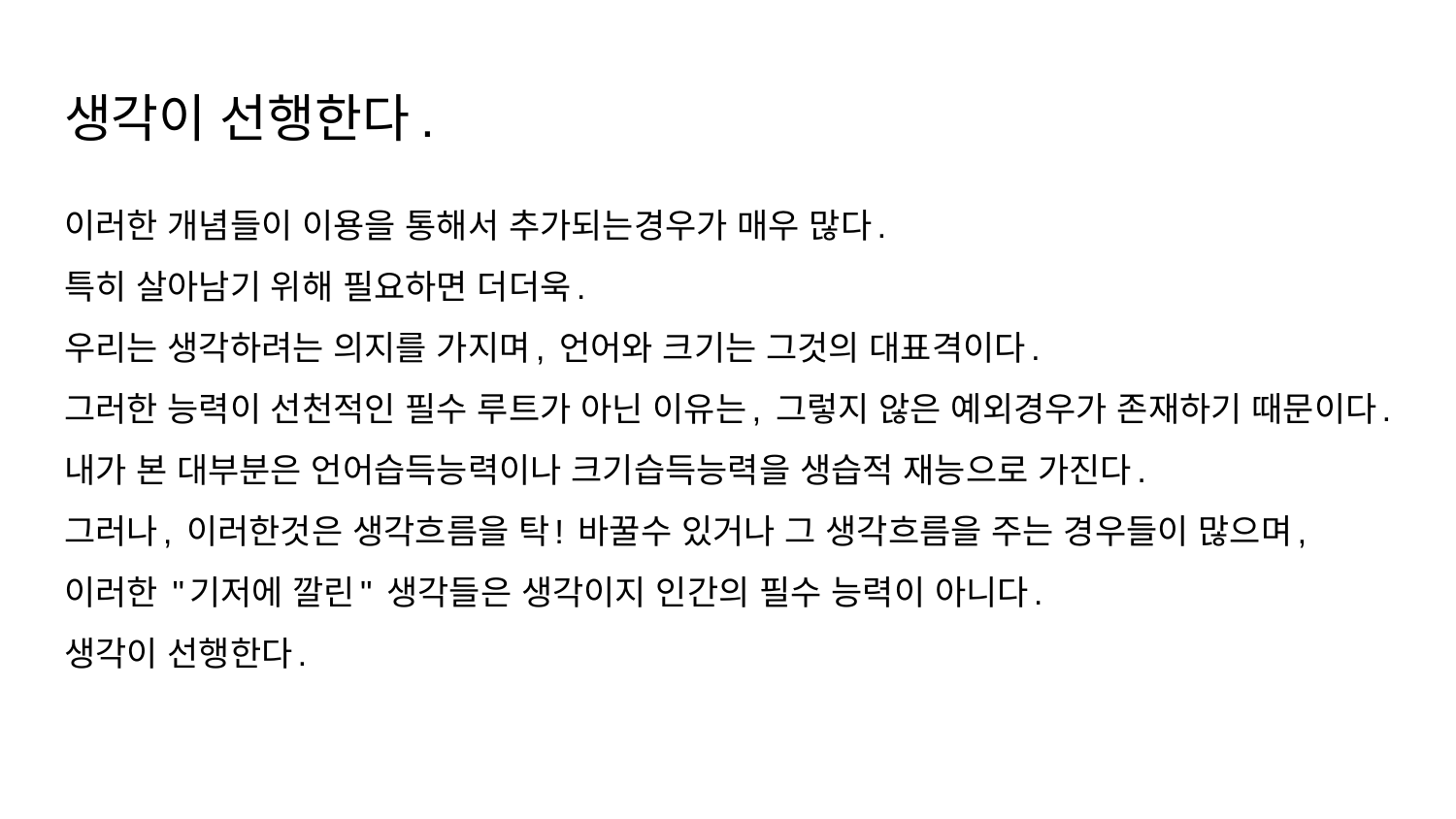

# 생각이 선행한다.
이러한 개념들이 이용을 통해서 추가되는경우가 매우 많다.
특히 살아남기 위해 필요하면 더더욱.
우리는 생각하려는 의지를 가지며, 언어와 크기는 그것의 대표격이다.
그러한 능력이 선천적인 필수 루트가 아닌 이유는, 그렇지 않은 예외경우가 존재하기 때문이다.
내가 본 대부분은 언어습득능력이나 크기습득능력을 생습적 재능으로 가진다.
그러나, 이러한것은 생각흐름을 탁! 바꿀수 있거나 그 생각흐름을 주는 경우들이 많으며,
이러한 "기저에 깔린" 생각들은 생각이지 인간의 필수 능력이 아니다.
생각이 선행한다.